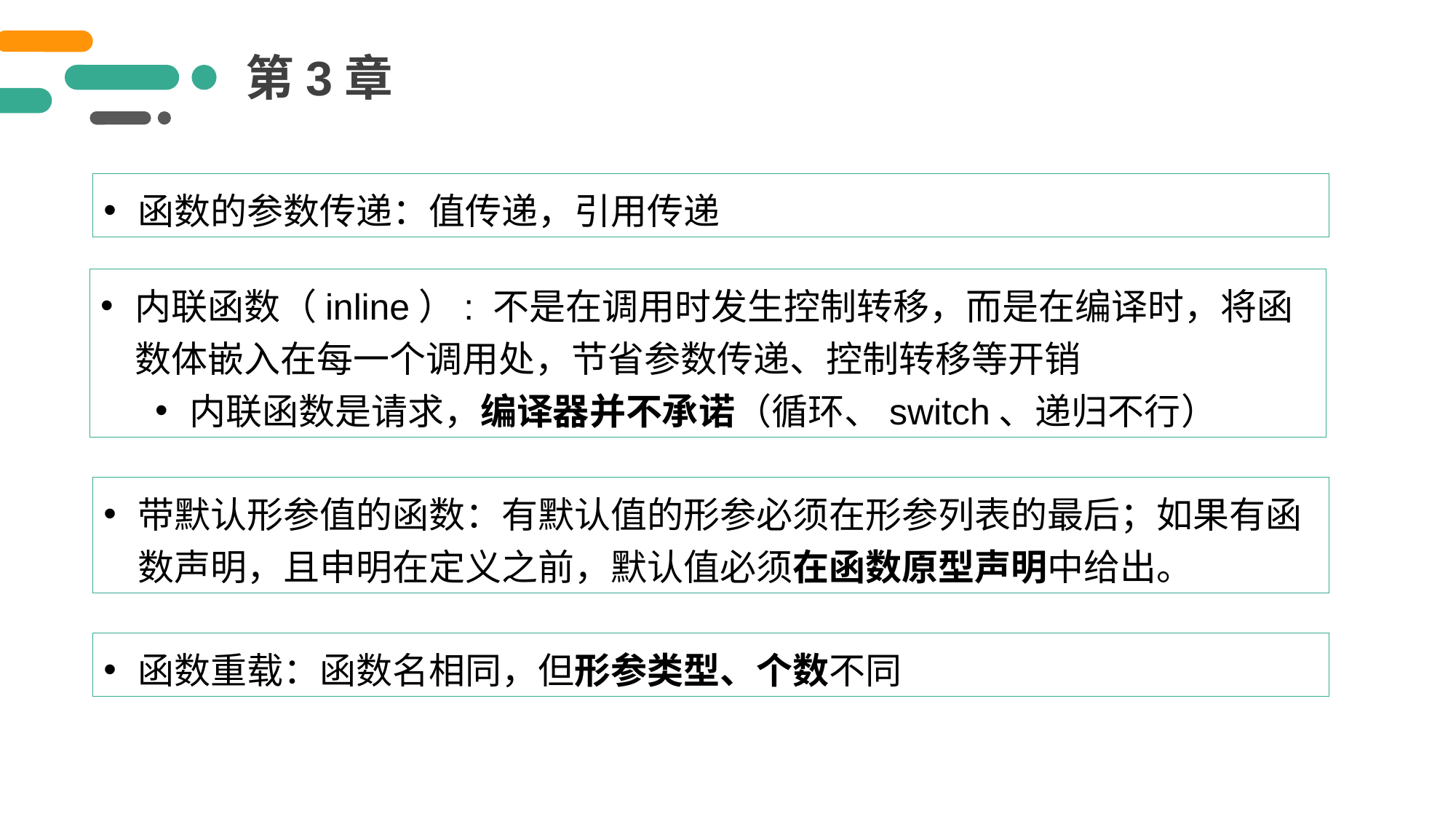

第3章
函数的参数传递：值传递，引用传递
内联函数（inline）: 不是在调用时发生控制转移，而是在编译时，将函数体嵌入在每一个调用处，节省参数传递、控制转移等开销
内联函数是请求，编译器并不承诺（循环、switch、递归不行）
带默认形参值的函数：有默认值的形参必须在形参列表的最后；如果有函数声明，且申明在定义之前，默认值必须在函数原型声明中给出。
函数重载：函数名相同，但形参类型、个数不同